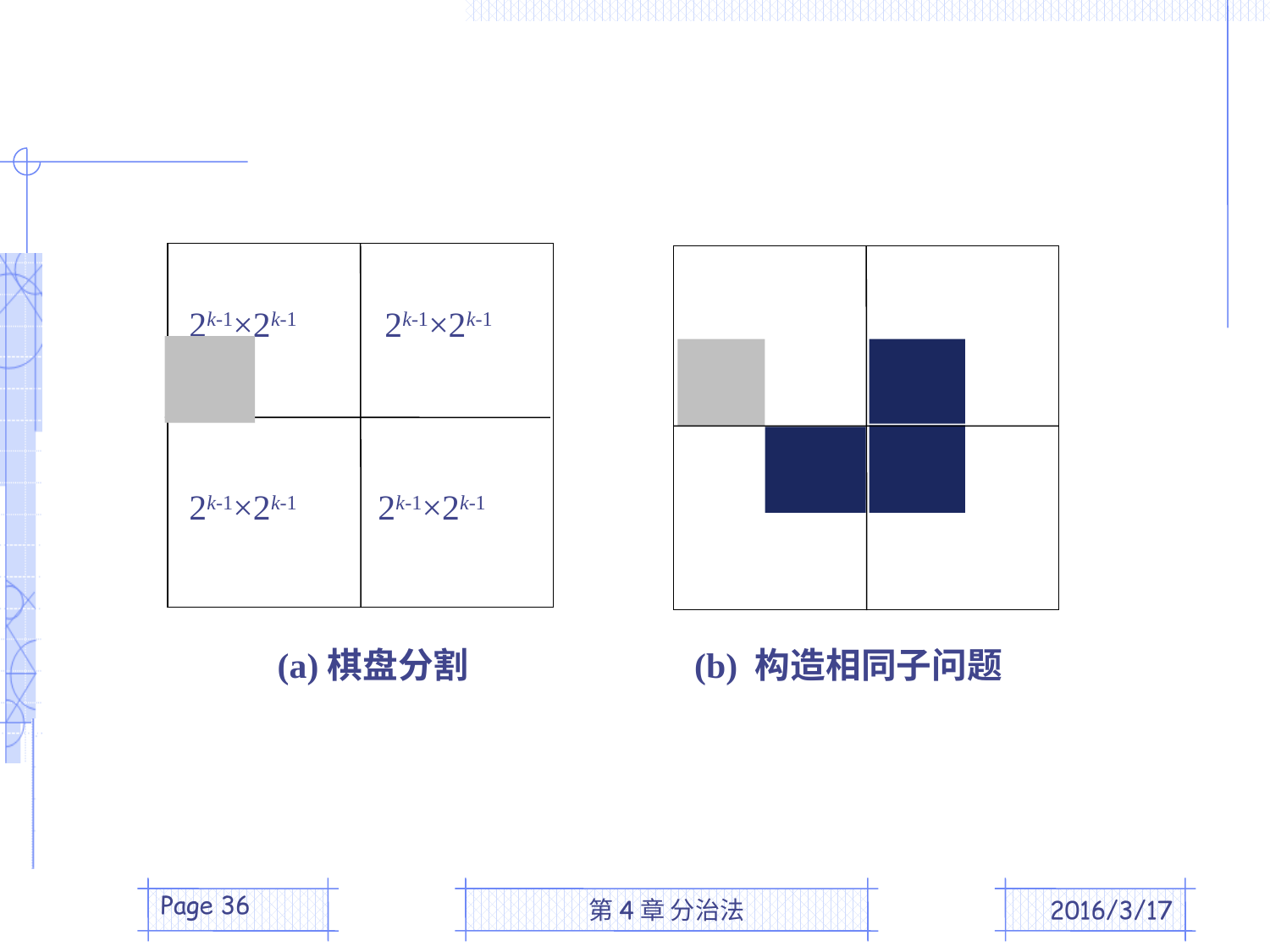

2k-1×2k-1
2k-1×2k-1

2k-1×2k-1
2k-1×2k-1
(a)棋盘分割                           (b) 构造相同子问题
Page 36
第4章 分治法
2016/3/17